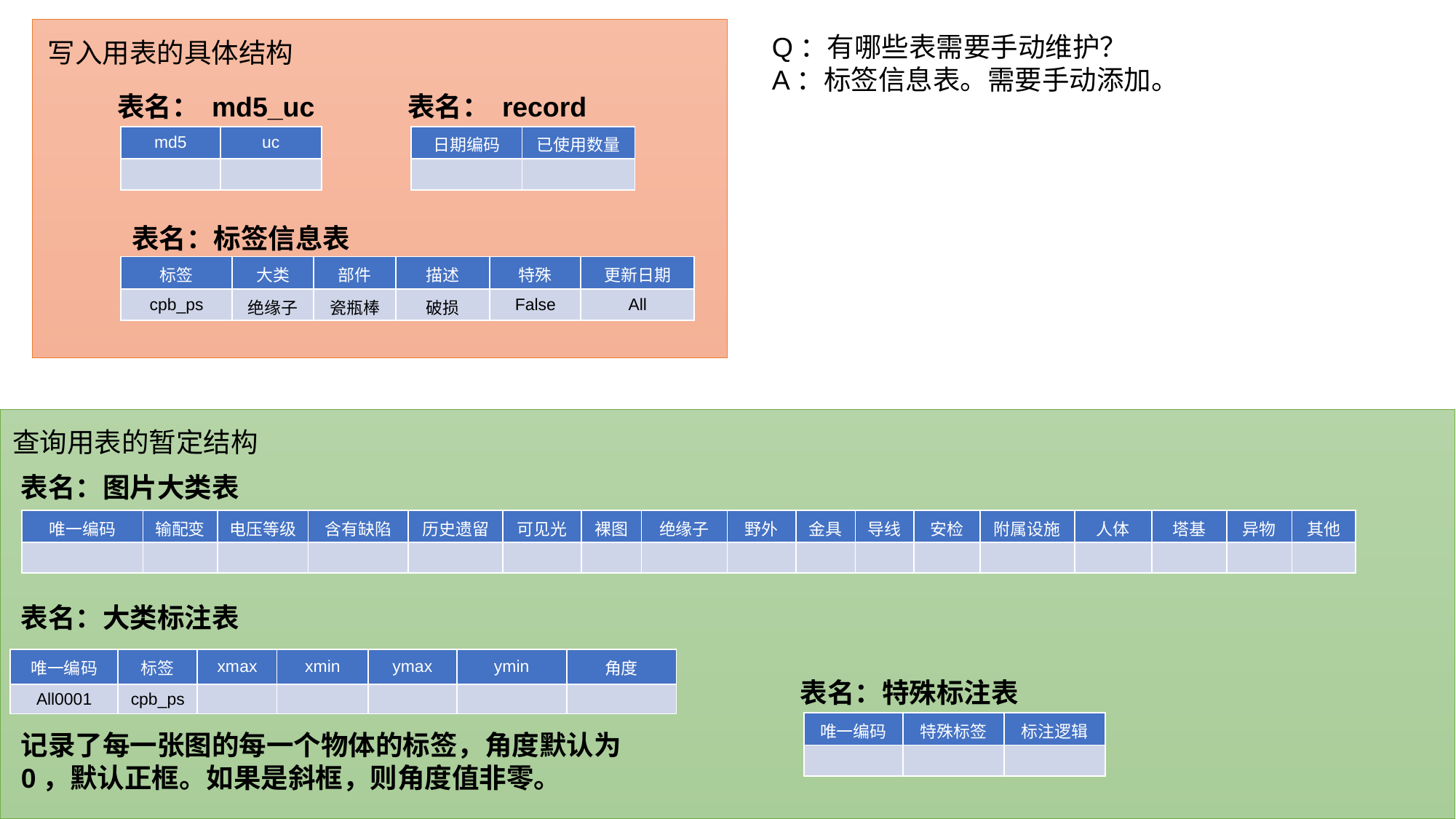

Q：有哪些表需要手动维护？
A：标签信息表。需要手动添加。
写入用表的具体结构
表名： md5_uc
表名： record
| md5 | uc |
| --- | --- |
|  |  |
| 日期编码 | 已使用数量 |
| --- | --- |
|  |  |
表名：标签信息表
| 标签 | 大类 | 部件 | 描述 | 特殊 | 更新日期 |
| --- | --- | --- | --- | --- | --- |
| cpb\_ps | 绝缘子 | 瓷瓶棒 | 破损 | False | All |

查询用表的暂定结构
表名：图片大类表
| 唯一编码 | 输配变 | 电压等级 | 含有缺陷 | 历史遗留 | 可见光 | 裸图 | 绝缘子 | 野外 | 金具 | 导线 | 安检 | 附属设施 | 人体 | 塔基 | 异物 | 其他 |
| --- | --- | --- | --- | --- | --- | --- | --- | --- | --- | --- | --- | --- | --- | --- | --- | --- |
|  |  |  |  |  |  |  |  |  |  |  |  |  |  |  |  |  |
表名：大类标注表
| 唯一编码 | 标签 | xmax | xmin | ymax | ymin | 角度 |
| --- | --- | --- | --- | --- | --- | --- |
| All0001 | cpb\_ps |  |  |  |  |  |
表名：特殊标注表
| 唯一编码 | 特殊标签 | 标注逻辑 |
| --- | --- | --- |
|  |  |  |
记录了每一张图的每一个物体的标签，角度默认为0，默认正框。如果是斜框，则角度值非零。